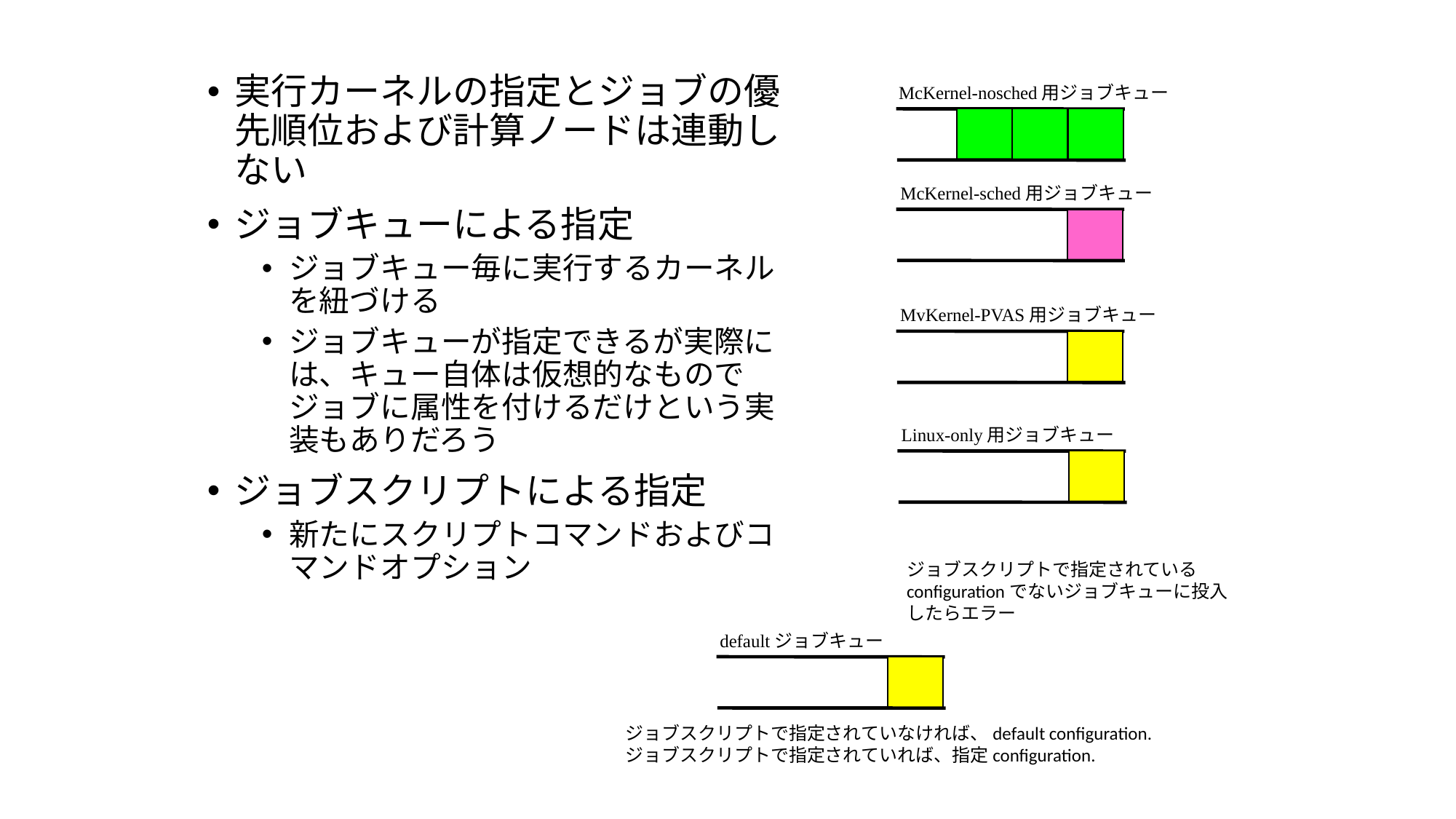

実行カーネルの指定とジョブの優先順位および計算ノードは連動しない
ジョブキューによる指定
ジョブキュー毎に実行するカーネルを紐づける
ジョブキューが指定できるが実際には、キュー自体は仮想的なものでジョブに属性を付けるだけという実装もありだろう
ジョブスクリプトによる指定
新たにスクリプトコマンドおよびコマンドオプション
McKernel-nosched用ジョブキュー

McKernel-sched用ジョブキュー

MvKernel-PVAS用ジョブキュー

Linux-only用ジョブキュー

ジョブスクリプトで指定されているconfigurationでないジョブキューに投入したらエラー
defaultジョブキュー

ジョブスクリプトで指定されていなければ、default configuration.
ジョブスクリプトで指定されていれば、指定configuration.